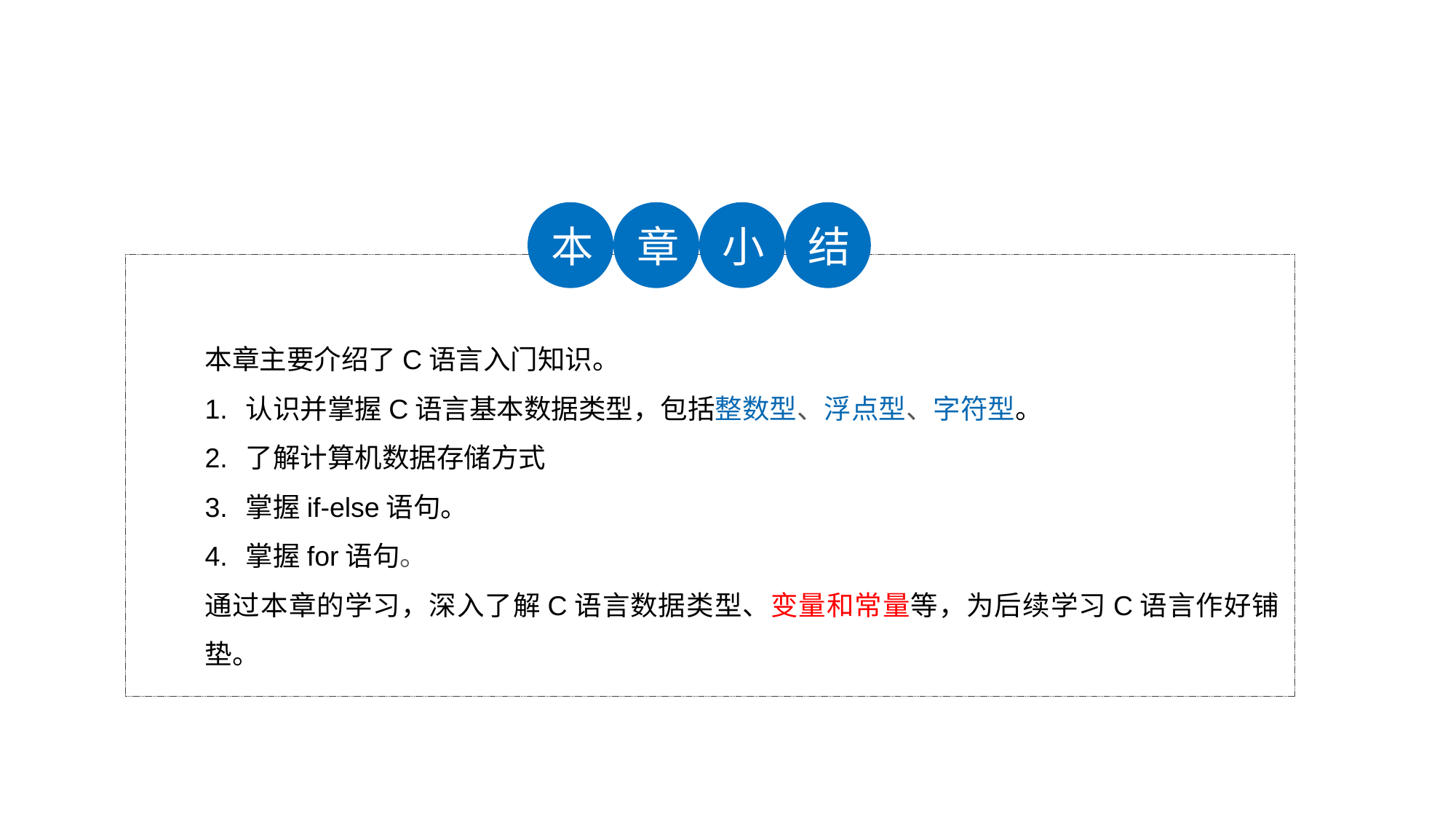

本
章
小
结

本章主要介绍了C语言入门知识。
认识并掌握C语言基本数据类型，包括整数型、浮点型、字符型。
了解计算机数据存储方式
掌握if-else语句。
掌握for语句。
通过本章的学习，深入了解C语言数据类型、变量和常量等，为后续学习C语言作好铺垫。